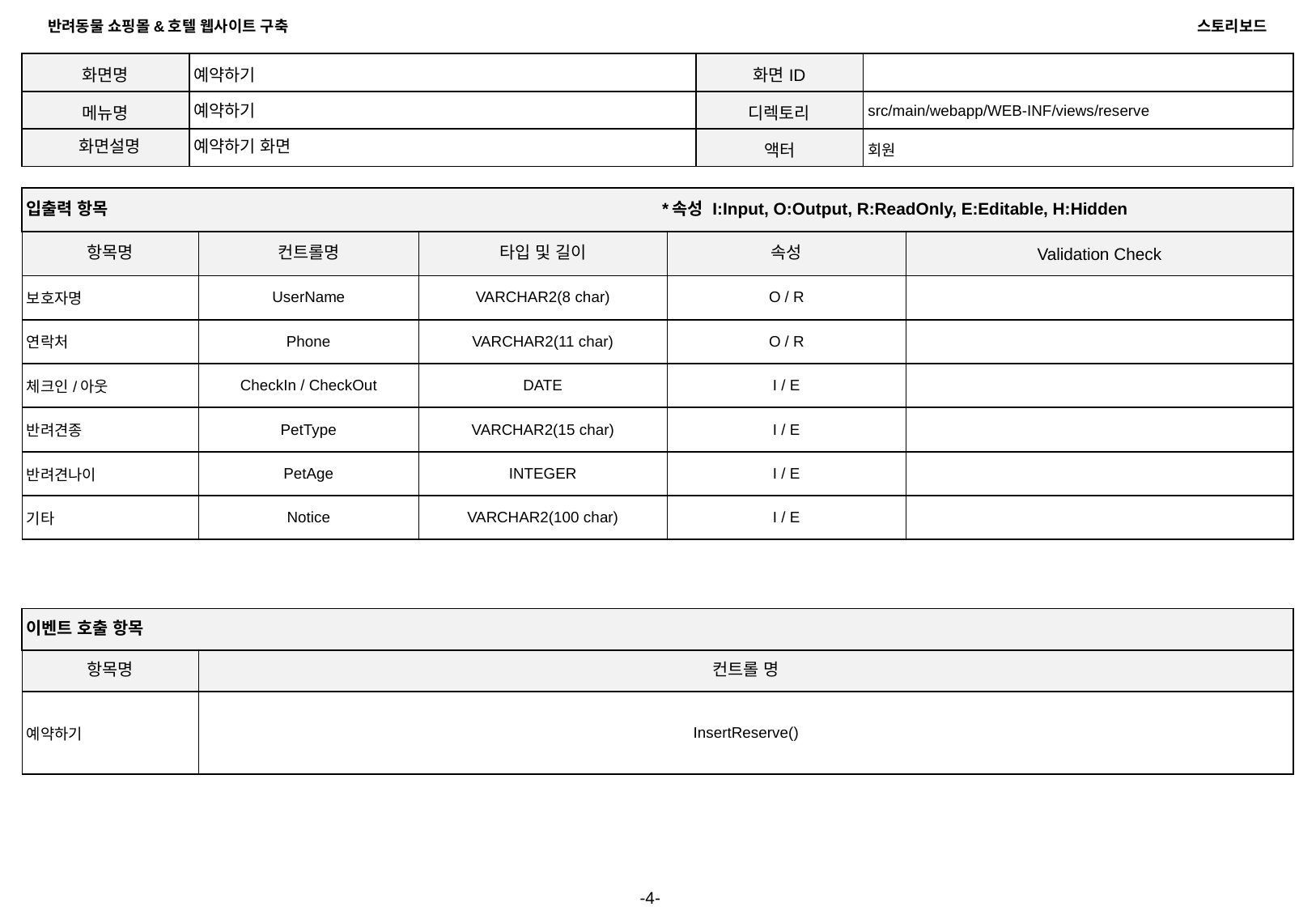

| 화면명 | 예약하기 | 화면ID |  |
| --- | --- | --- | --- |
| 메뉴명 | 예약하기 | 디렉토리 | src/main/webapp/WEB-INF/views/reserve |
| 화면설명 | 예약하기 화면 | 액터 | 회원 |
| 입출력 항목 \*속성 I:Input, O:Output, R:ReadOnly, E:Editable, H:Hidden |  |  |  |  |
| --- | --- | --- | --- | --- |
| 항목명 | 컨트롤명 | 타입 및 길이 | 속성 | Validation Check |
| 보호자명 | UserName | VARCHAR2(8 char) | O / R |  |
| 연락처 | Phone | VARCHAR2(11 char) | O / R |  |
| 체크인/아웃 | CheckIn / CheckOut | DATE | I / E |  |
| 반려견종 | PetType | VARCHAR2(15 char) | I / E |  |
| 반려견나이 | PetAge | INTEGER | I / E |  |
| 기타 | Notice | VARCHAR2(100 char) | I / E |  |
| 이벤트 호출 항목 |  |
| --- | --- |
| 항목명 | 컨트롤 명 |
| 예약하기 | InsertReserve() |